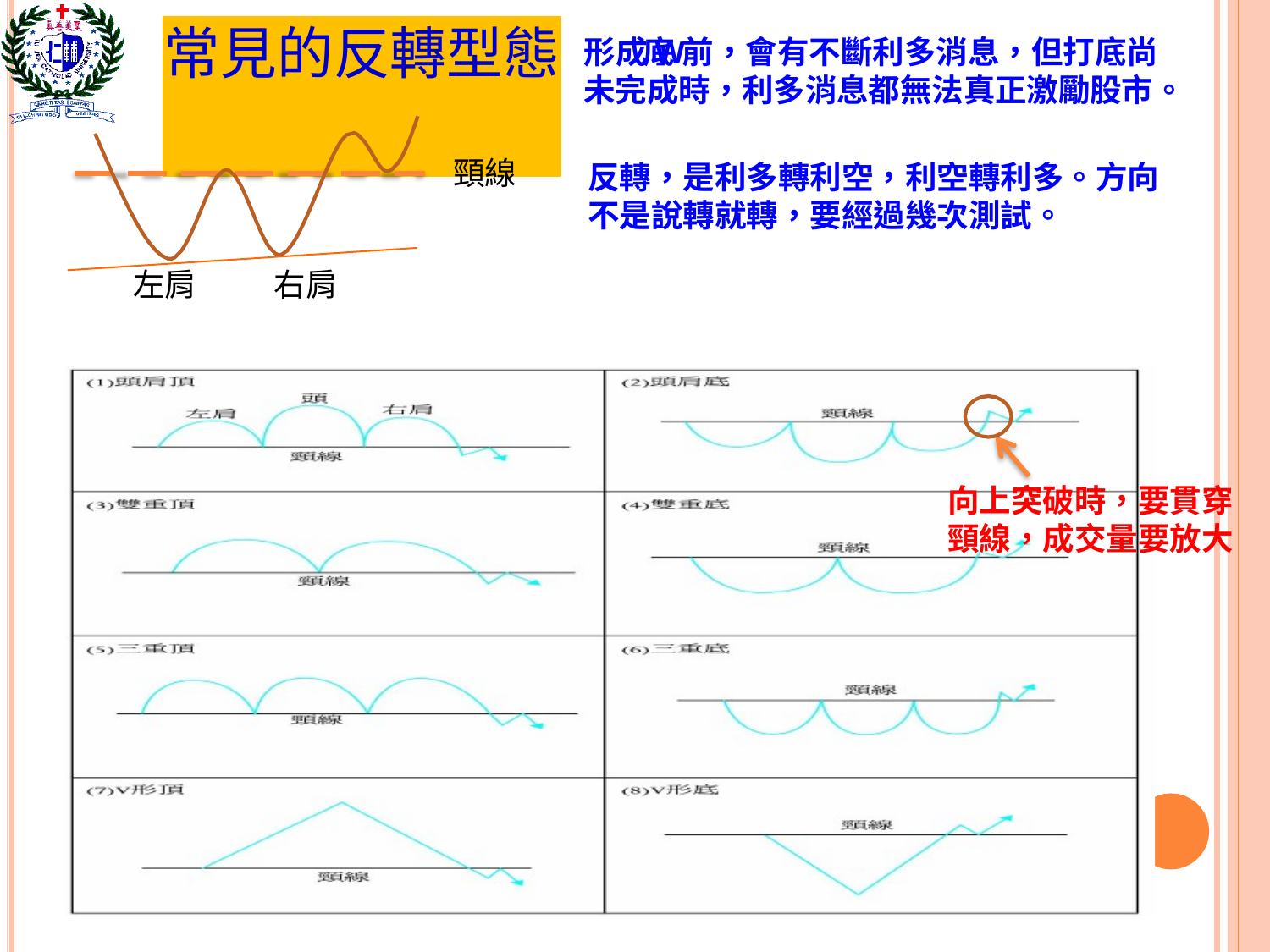

# 常見的反轉型態
形成W           底 前，會有不斷利多消息，但打底尚
未完成時，利多消息都無法真正激勵股市。

頸線
反轉，是利多轉利空，利空轉利多。方向 不是說轉就轉，要經過幾次測試。

左肩
右肩

向上突破時，要貫穿 頸線，成交量要放大